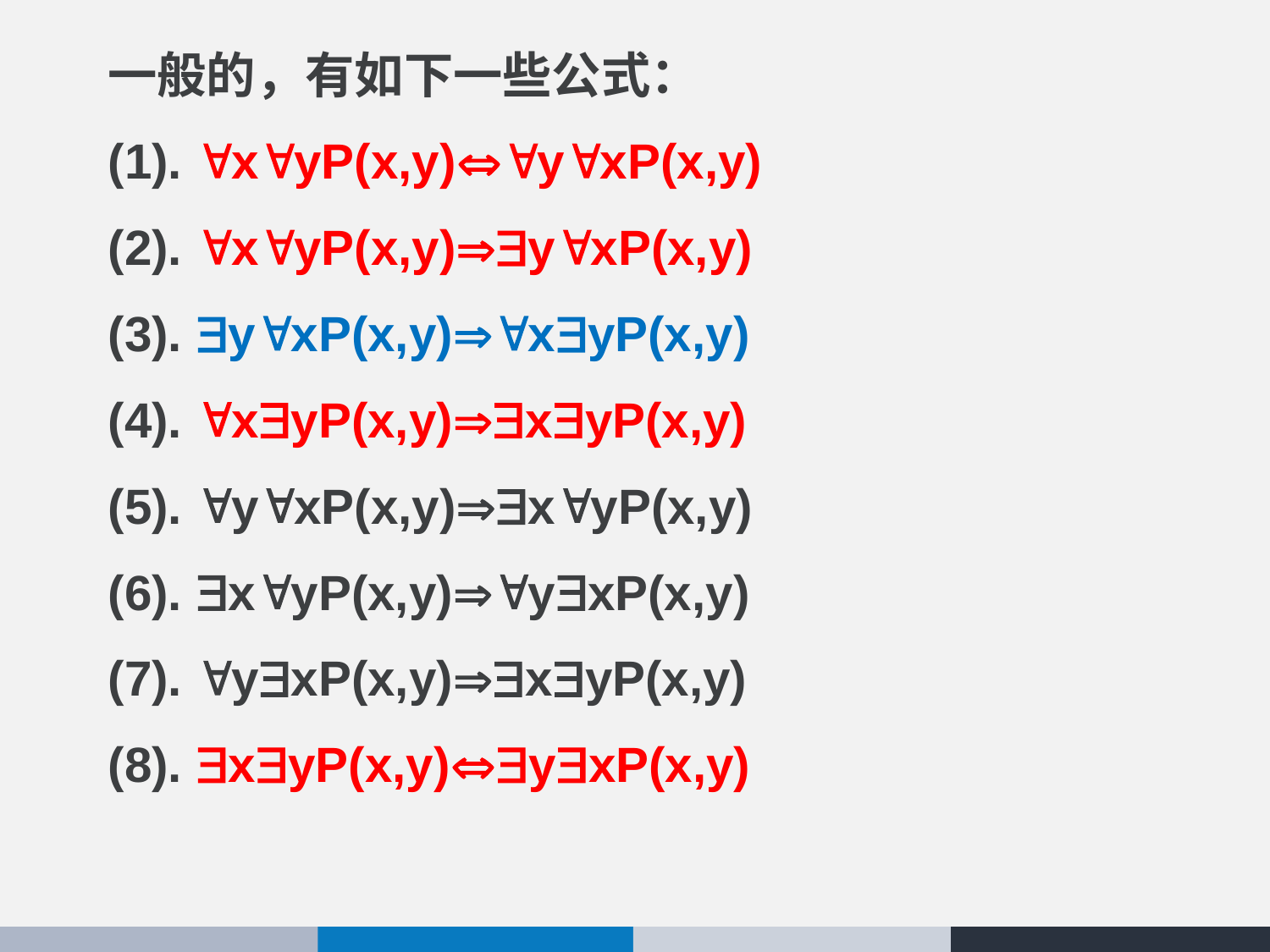

一般的，有如下一些公式：
(1). ∀x∀yP(x,y)⇔∀y∀xP(x,y)
(2). ∀x∀yP(x,y)⇒∃y∀xP(x,y)
(3). ∃y∀xP(x,y)⇒∀x∃yP(x,y)
(4). ∀x∃yP(x,y)⇒∃x∃yP(x,y)
(5). ∀y∀xP(x,y)⇒∃x∀yP(x,y)
(6). ∃x∀yP(x,y)⇒∀y∃xP(x,y)
(7). ∀y∃xP(x,y)⇒∃x∃yP(x,y)
(8). ∃x∃yP(x,y)⇔∃y∃xP(x,y)